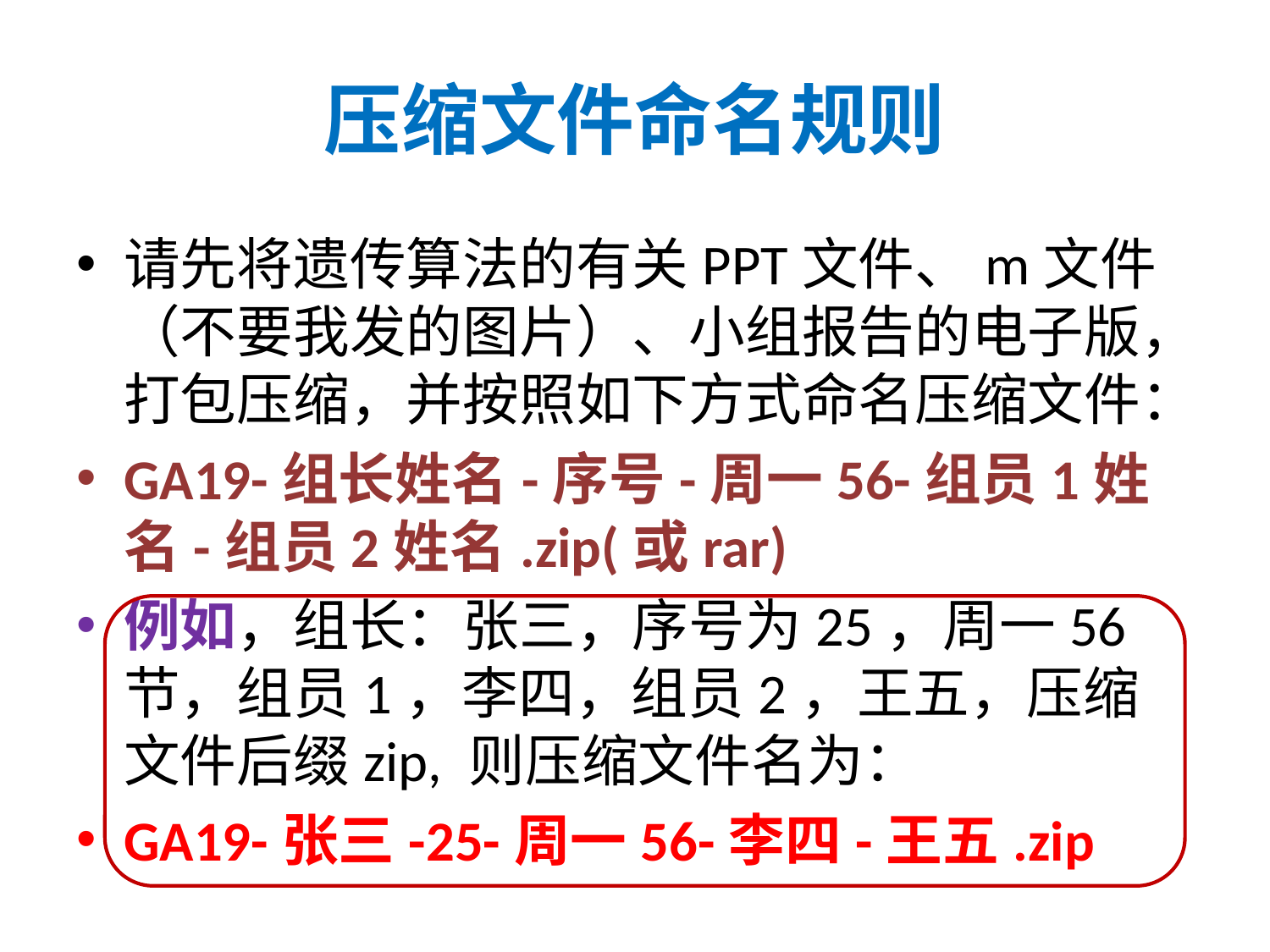

# 压缩文件命名规则
请先将遗传算法的有关PPT文件、m文件（不要我发的图片）、小组报告的电子版，打包压缩，并按照如下方式命名压缩文件：
GA19-组长姓名-序号-周一56-组员1姓名-组员2姓名.zip(或rar)
例如，组长：张三，序号为25，周一56节，组员1，李四，组员2，王五，压缩文件后缀zip, 则压缩文件名为：
GA19-张三-25-周一56-李四-王五.zip